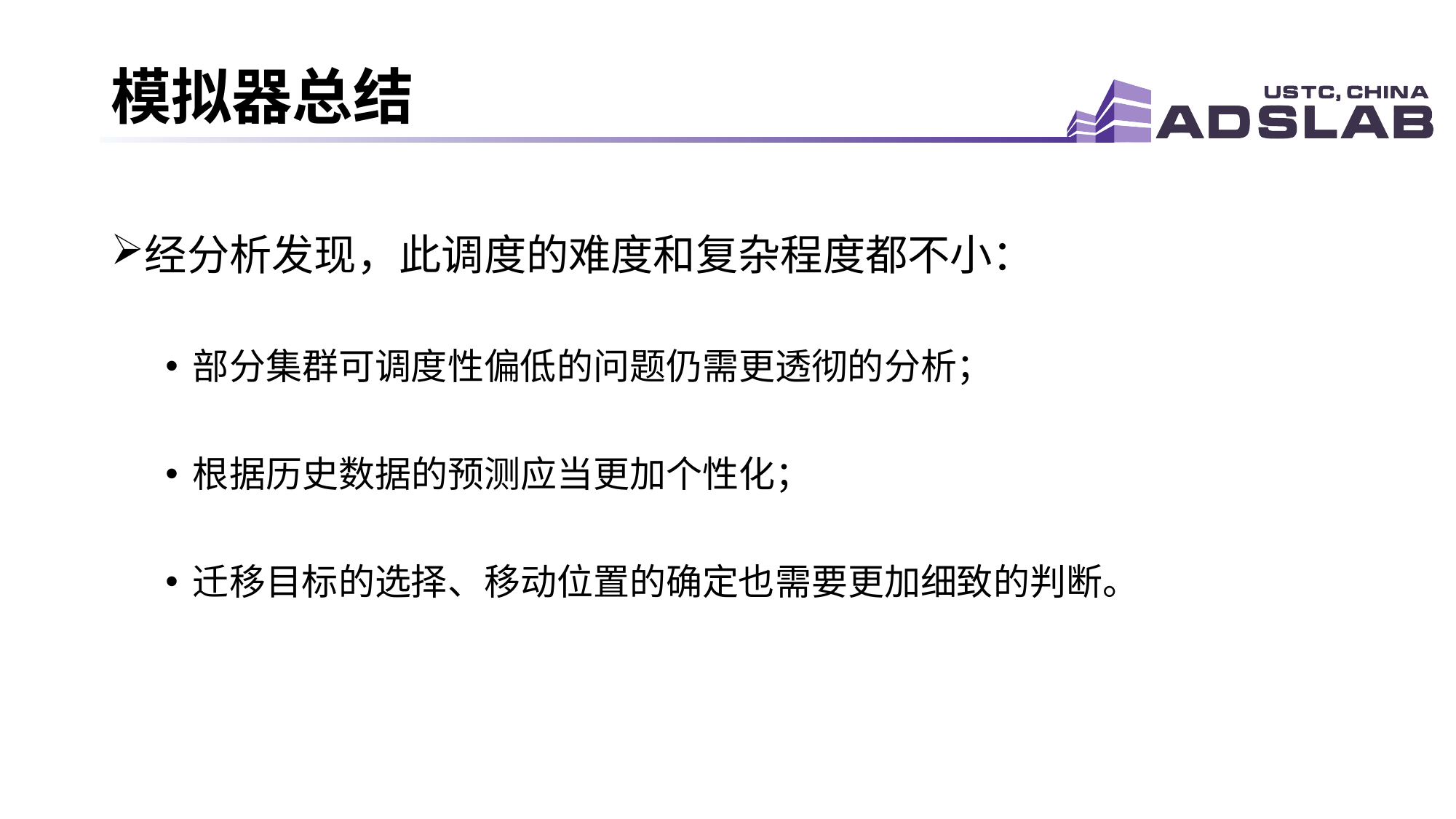

# 模拟器总结

经分析发现，此调度的难度和复杂程度都不小：

部分集群可调度性偏低的问题仍需更透彻的分析；

根据历史数据的预测应当更加个性化；

迁移目标的选择、移动位置的确定也需要更加细致的判断。
54